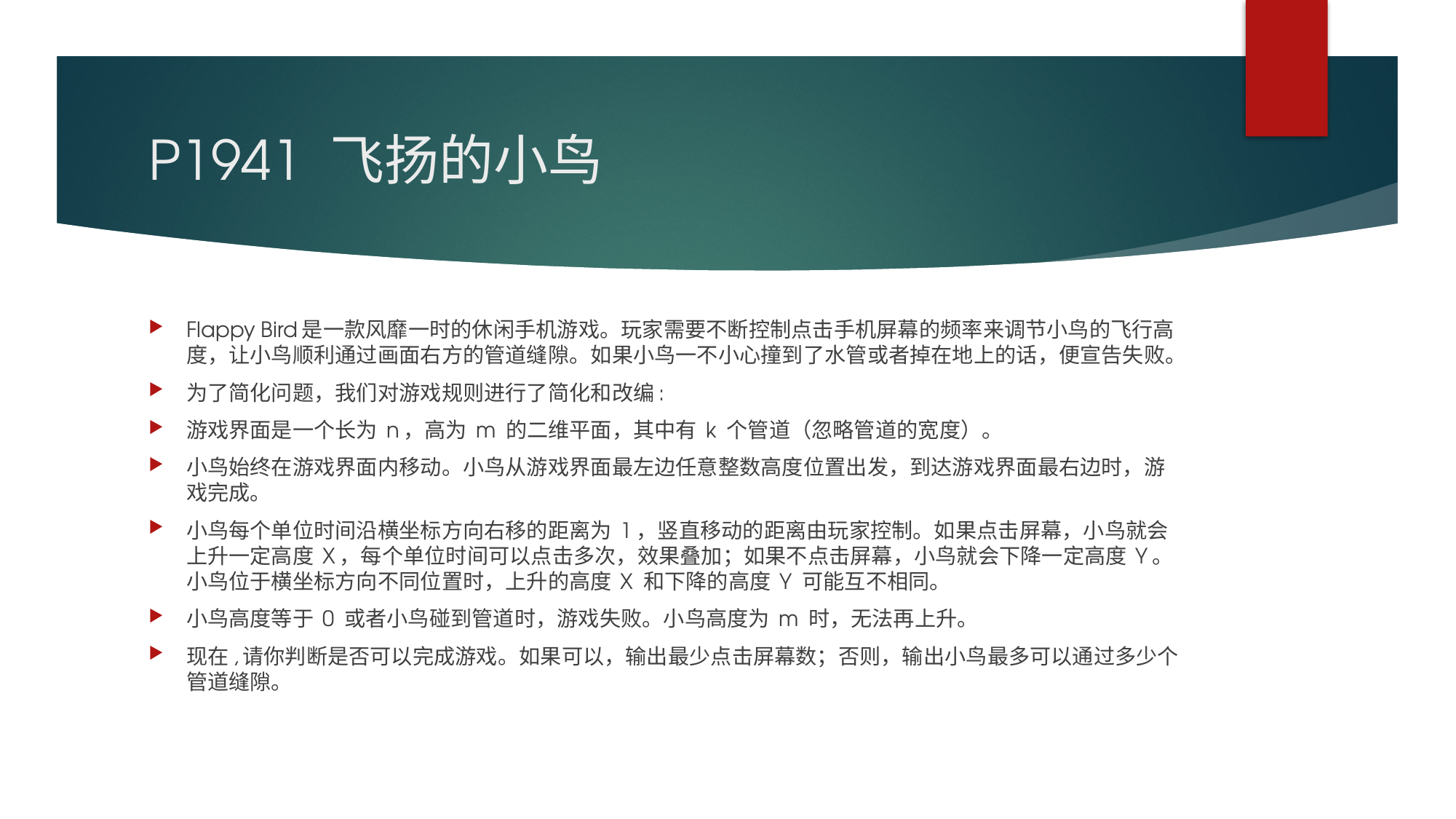

# P1941 飞扬的小鸟
Flappy Bird是一款风靡一时的休闲手机游戏。玩家需要不断控制点击手机屏幕的频率来调节小鸟的飞行高度，让小鸟顺利通过画面右方的管道缝隙。如果小鸟一不小心撞到了水管或者掉在地上的话，便宣告失败。
为了简化问题，我们对游戏规则进行了简化和改编:
游戏界面是一个长为 n，高为 m 的二维平面，其中有 k 个管道（忽略管道的宽度）。
小鸟始终在游戏界面内移动。小鸟从游戏界面最左边任意整数高度位置出发，到达游戏界面最右边时，游戏完成。
小鸟每个单位时间沿横坐标方向右移的距离为 1，竖直移动的距离由玩家控制。如果点击屏幕，小鸟就会上升一定高度 X，每个单位时间可以点击多次，效果叠加；如果不点击屏幕，小鸟就会下降一定高度 Y。小鸟位于横坐标方向不同位置时，上升的高度 X 和下降的高度 Y 可能互不相同。
小鸟高度等于 0 或者小鸟碰到管道时，游戏失败。小鸟高度为 m 时，无法再上升。
现在,请你判断是否可以完成游戏。如果可以，输出最少点击屏幕数；否则，输出小鸟最多可以通过多少个管道缝隙。